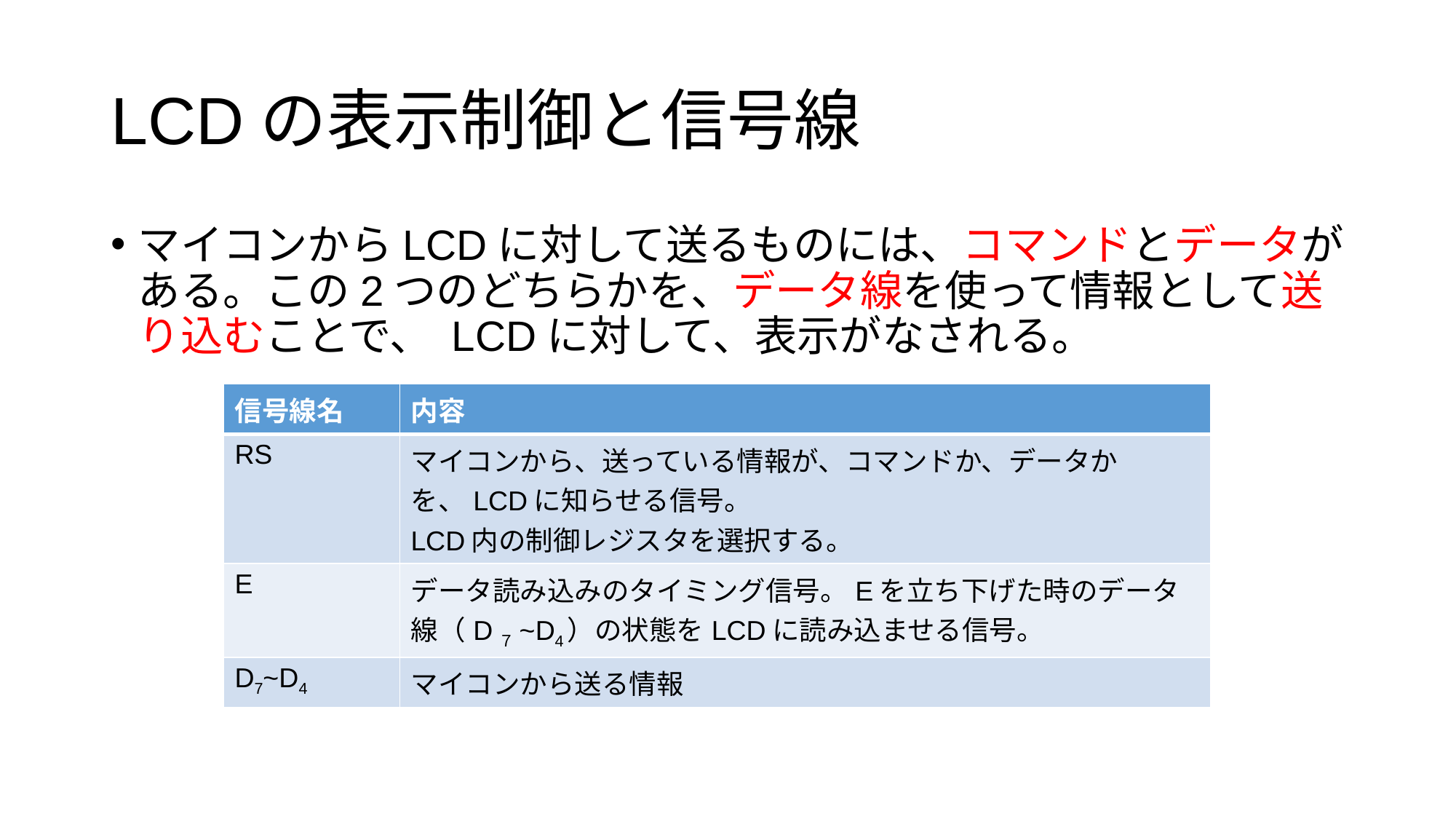

# LCDの表示制御と信号線
マイコンからLCDに対して送るものには、コマンドとデータがある。この2つのどちらかを、データ線を使って情報として送り込むことで、 LCDに対して、表示がなされる。

| 信号線名 | 内容 |
| --- | --- |
| RS | マイコンから、送っている情報が、コマンドか、データかを、LCDに知らせる信号。 LCD内の制御レジスタを選択する。 |
| E | データ読み込みのタイミング信号。Eを立ち下げた時のデータ線（D７~D4）の状態をLCDに読み込ませる信号。 |
| D7~D4 | マイコンから送る情報 |